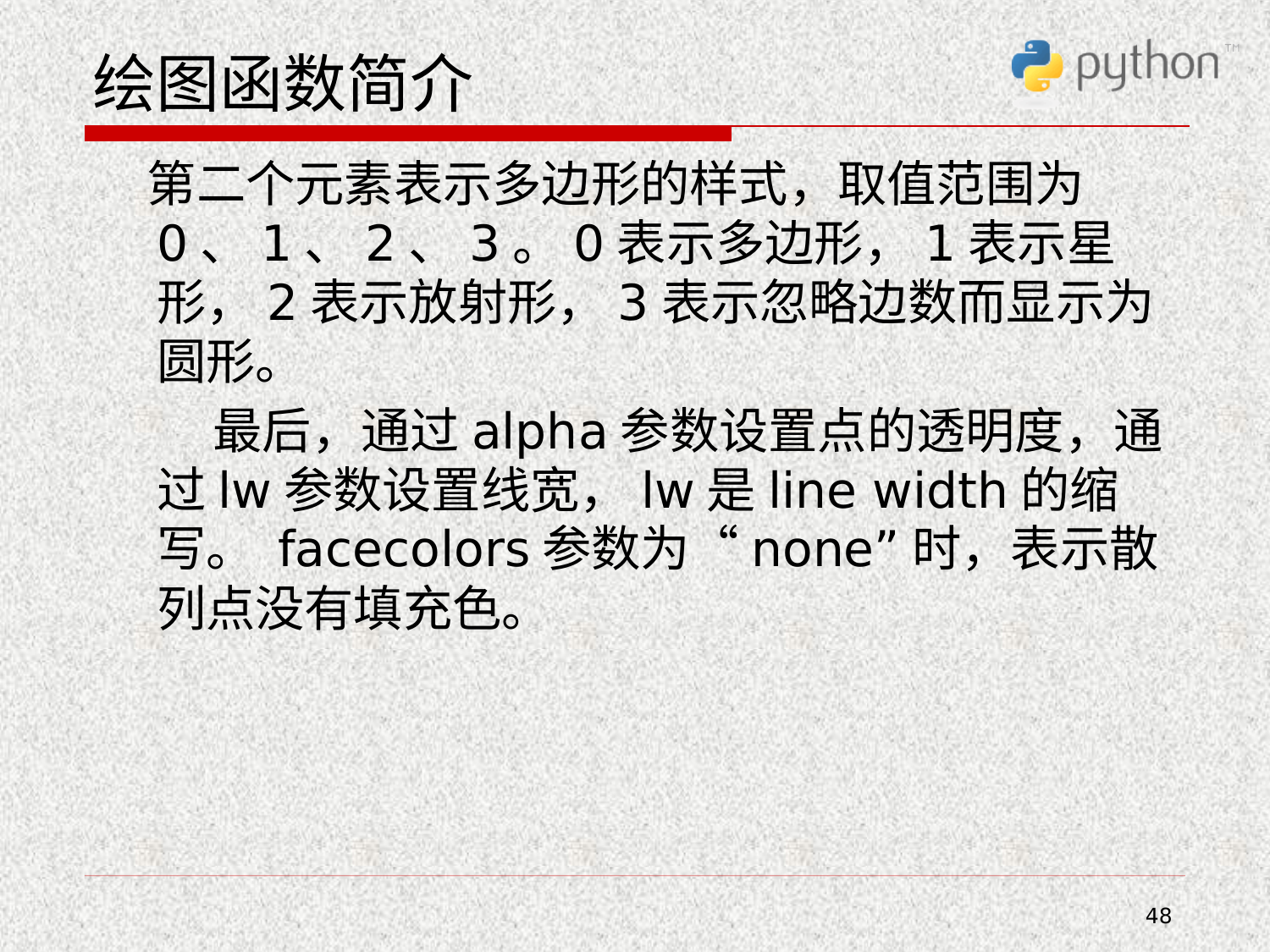

# 绘图函数简介
    第二个元素表示多边形的样式，取值范围为0、1、2、3。0表示多边形，1表示星形，2表示放射形，3表示忽略边数而显示为圆形。
          最后，通过alpha参数设置点的透明度，通过lw参数设置线宽，lw是line width的缩写。 facecolors参数为“none”时，表示散列点没有填充色。

48